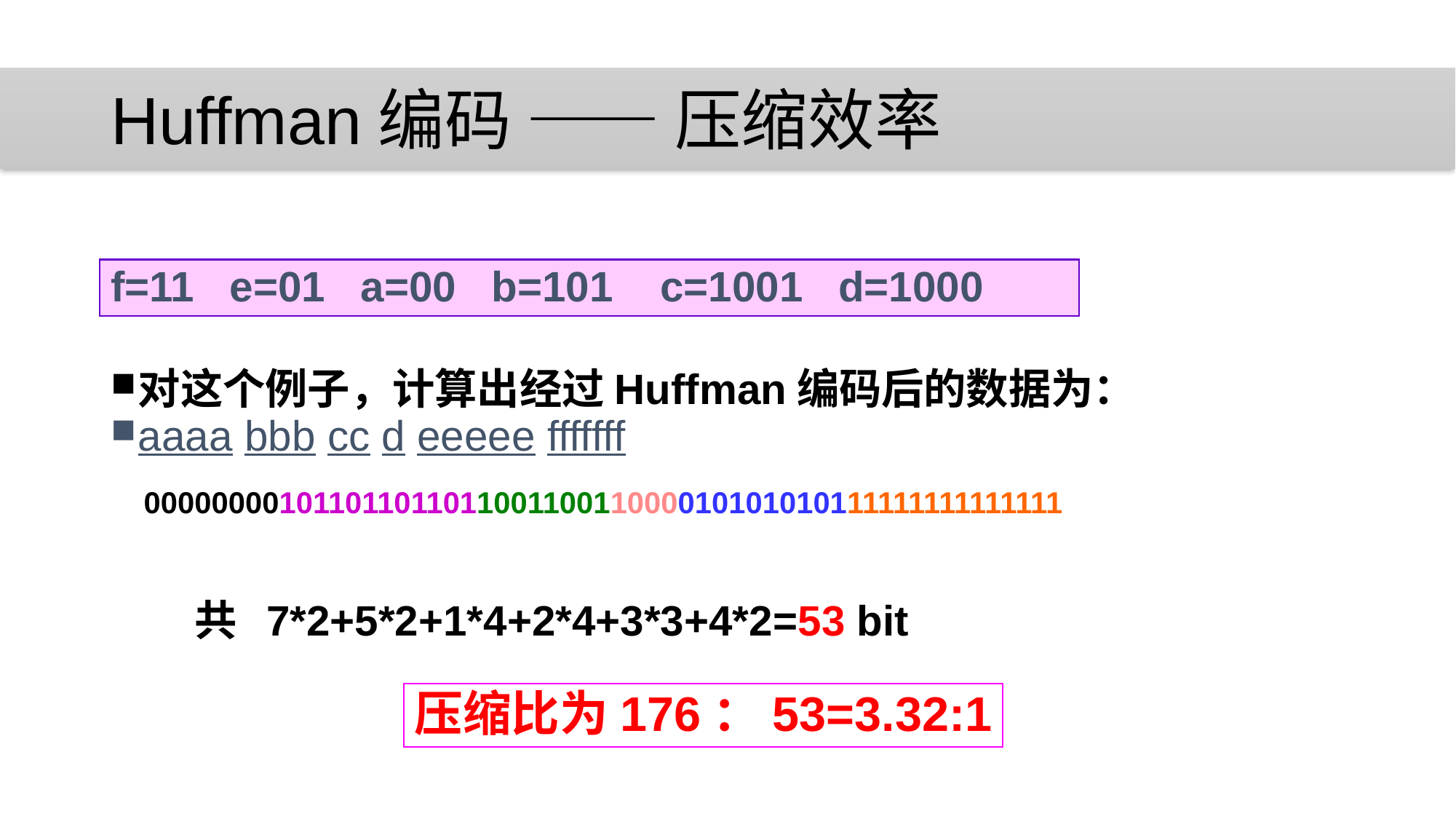

# Huffman编码 —— 压缩效率

对这个例子，计算出经过Huffman编码后的数据为：
aaaa bbb cc d eeeee fffffff

     共  7*2+5*2+1*4+2*4+3*3+4*2=53 bit

f=11   e=01   a=00   b=101    c=1001   d=1000
00000000101101101101100110011000010101010111111111111111
压缩比为176：53=3.32:1